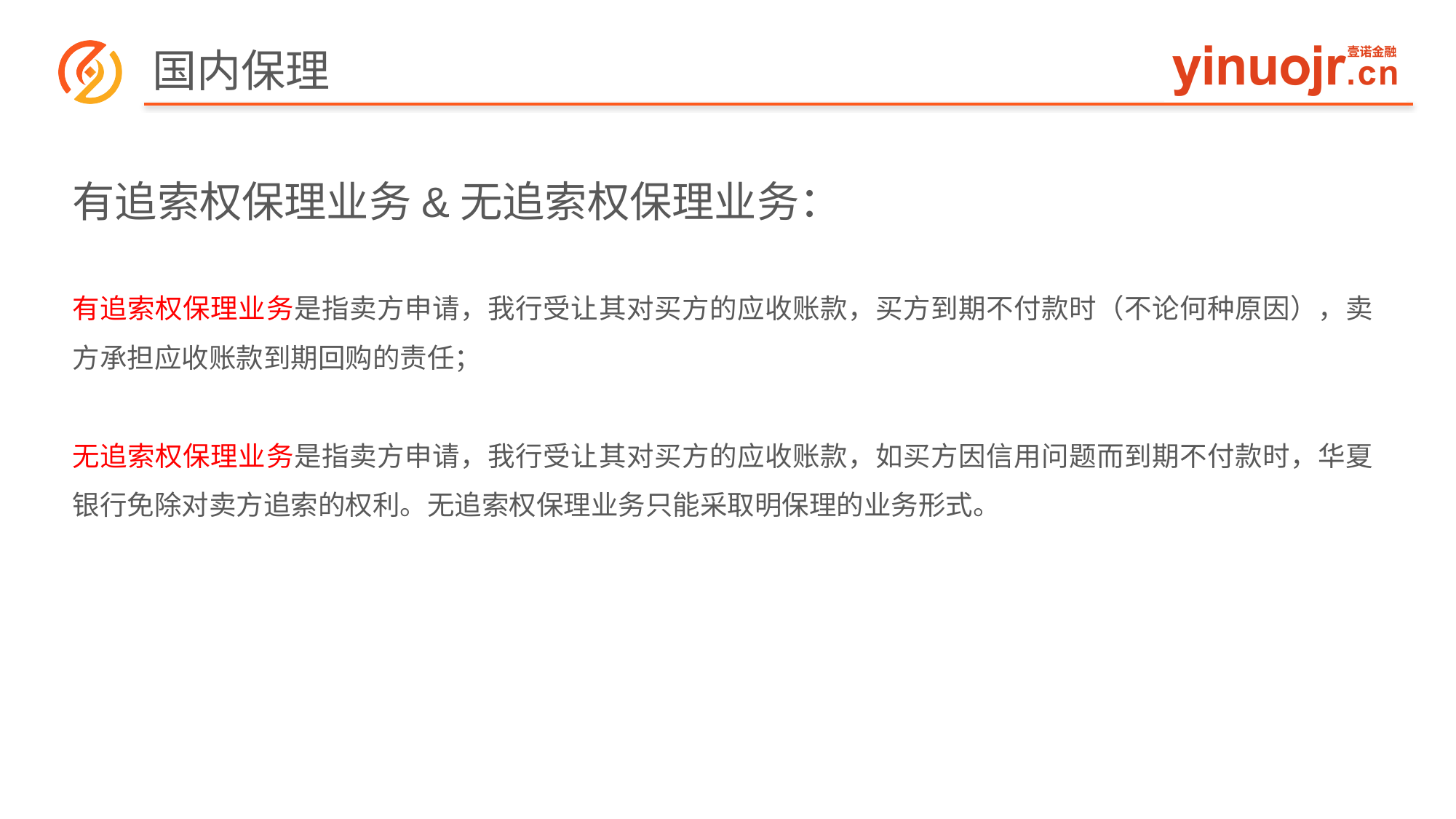

# 国内保理
有追索权保理业务&无追索权保理业务：

有追索权保理业务是指卖方申请，我行受让其对买方的应收账款，买方到期不付款时（不论何种原因），卖方承担应收账款到期回购的责任；

无追索权保理业务是指卖方申请，我行受让其对买方的应收账款，如买方因信用问题而到期不付款时，华夏银行免除对卖方追索的权利。无追索权保理业务只能采取明保理的业务形式。